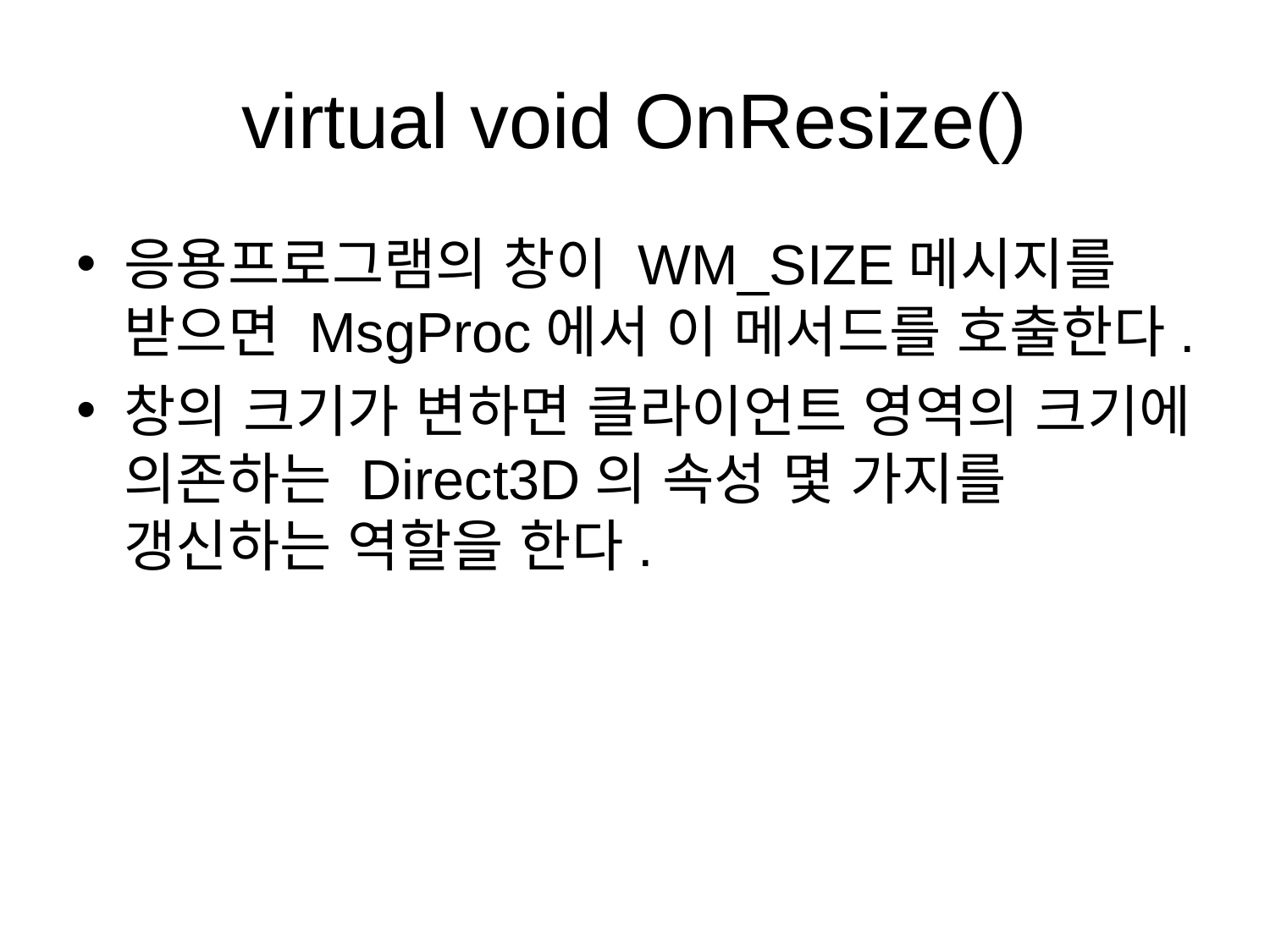

# virtual void OnResize()
응용프로그램의 창이 WM_SIZE메시지를 받으면 MsgProc에서 이 메서드를 호출한다.
창의 크기가 변하면 클라이언트 영역의 크기에 의존하는 Direct3D의 속성 몇 가지를 갱신하는 역할을 한다.